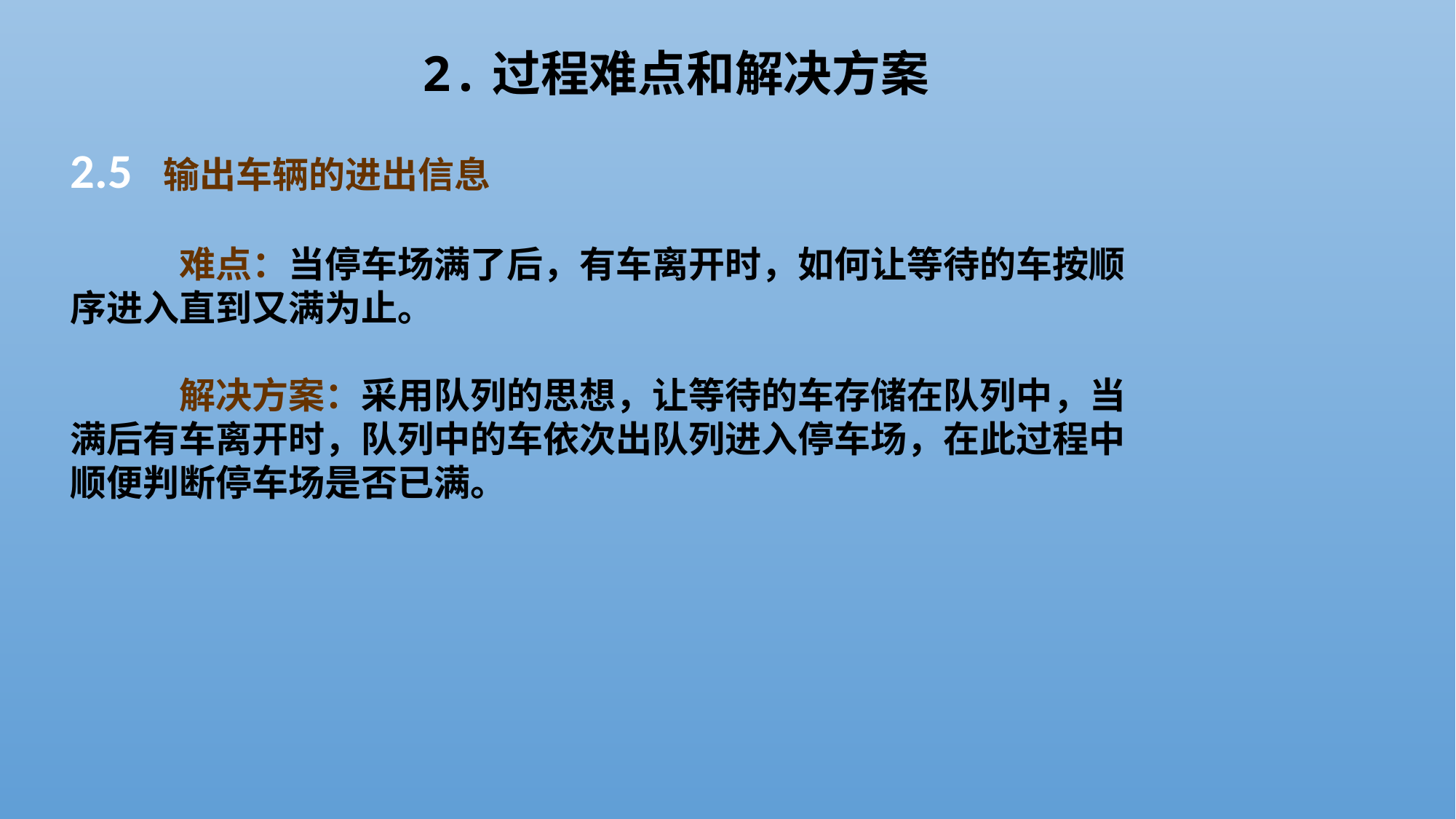

2.过程难点和解决方案

2.5  输出车辆的进出信息

	难点：当停车场满了后，有车离开时，如何让等待的车按顺序进入直到又满为止。

	解决方案：采用队列的思想，让等待的车存储在队列中，当满后有车离开时，队列中的车依次出队列进入停车场，在此过程中顺便判断停车场是否已满。